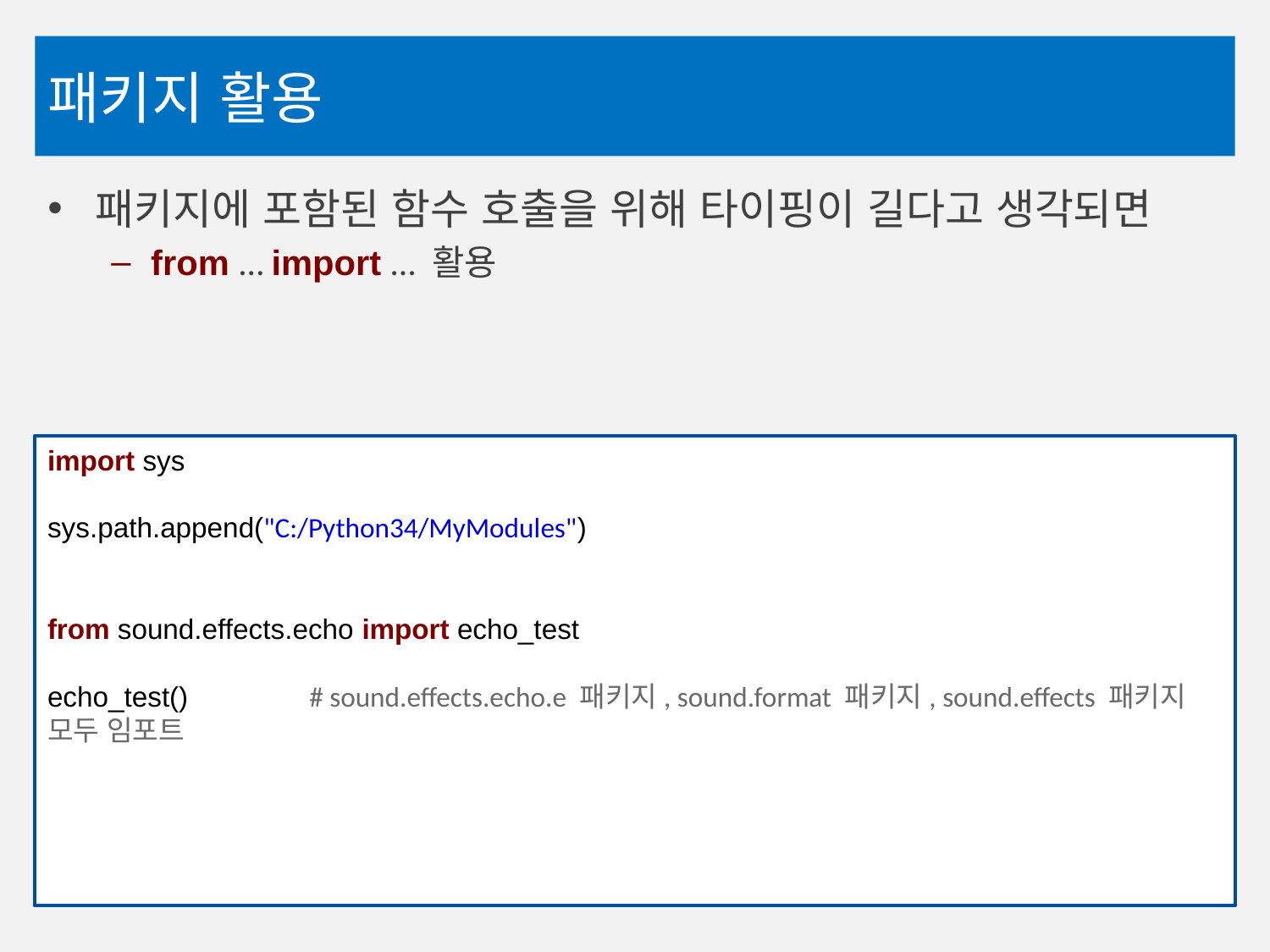

# 패키지 활용
패키지에 포함된 함수 호출을 위해 타이핑이 길다고 생각되면
from … import … 활용
import sys

sys.path.append("C:/Python34/MyModules")

from sound.effects.echo import echo_test

echo_test()	 # sound.effects.echo.e 패키지, sound.format 패키지, sound.effects 패키지 모두 임포트